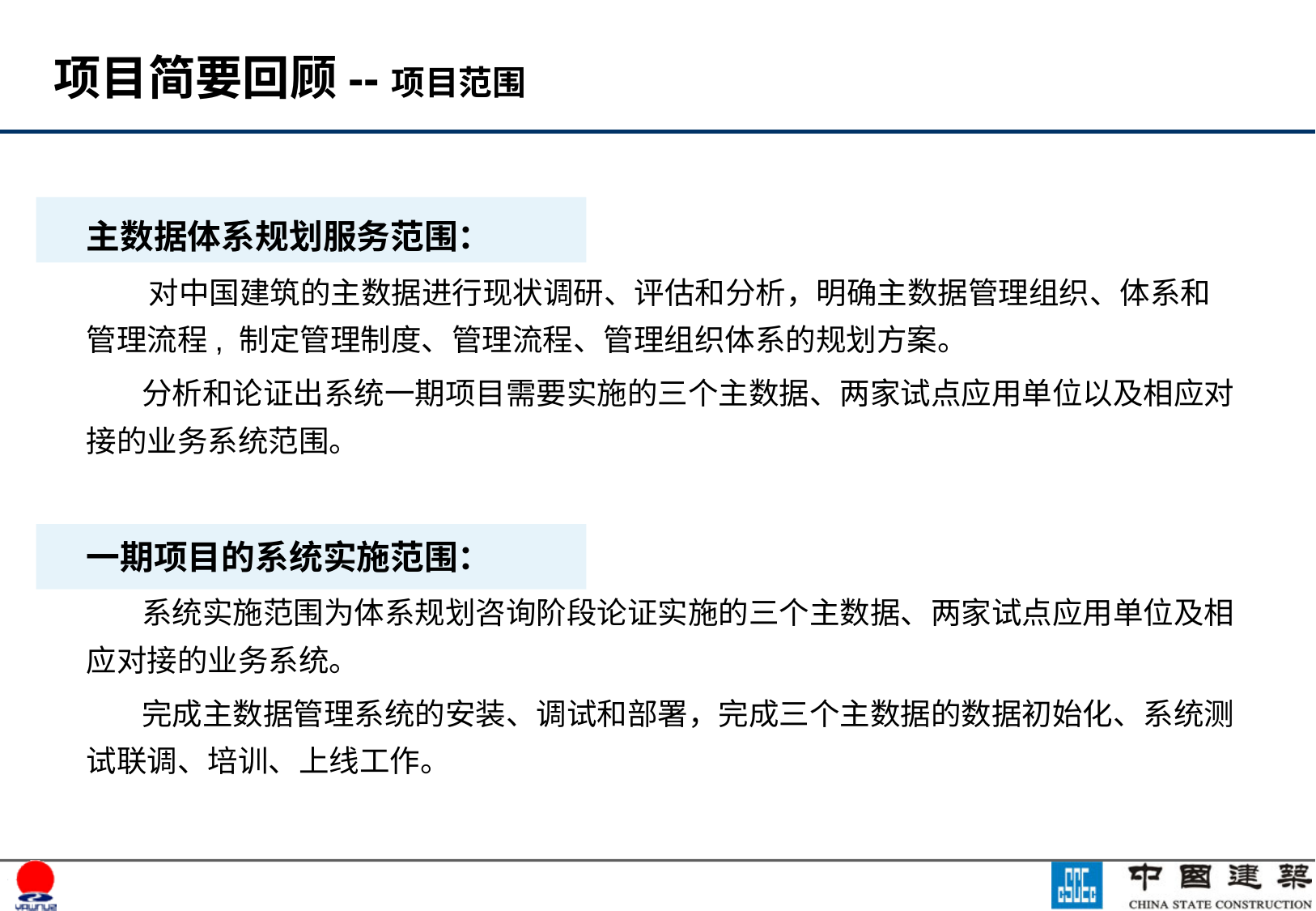

# 项目简要回顾--项目范围

主数据体系规划服务范围：
        对中国建筑的主数据进行现状调研、评估和分析，明确主数据管理组织、体系和管理流程, 制定管理制度、管理流程、管理组织体系的规划方案。
       分析和论证出系统一期项目需要实施的三个主数据、两家试点应用单位以及相应对接的业务系统范围。

一期项目的系统实施范围：
       系统实施范围为体系规划咨询阶段论证实施的三个主数据、两家试点应用单位及相应对接的业务系统。
       完成主数据管理系统的安装、调试和部署，完成三个主数据的数据初始化、系统测试联调、培训、上线工作。